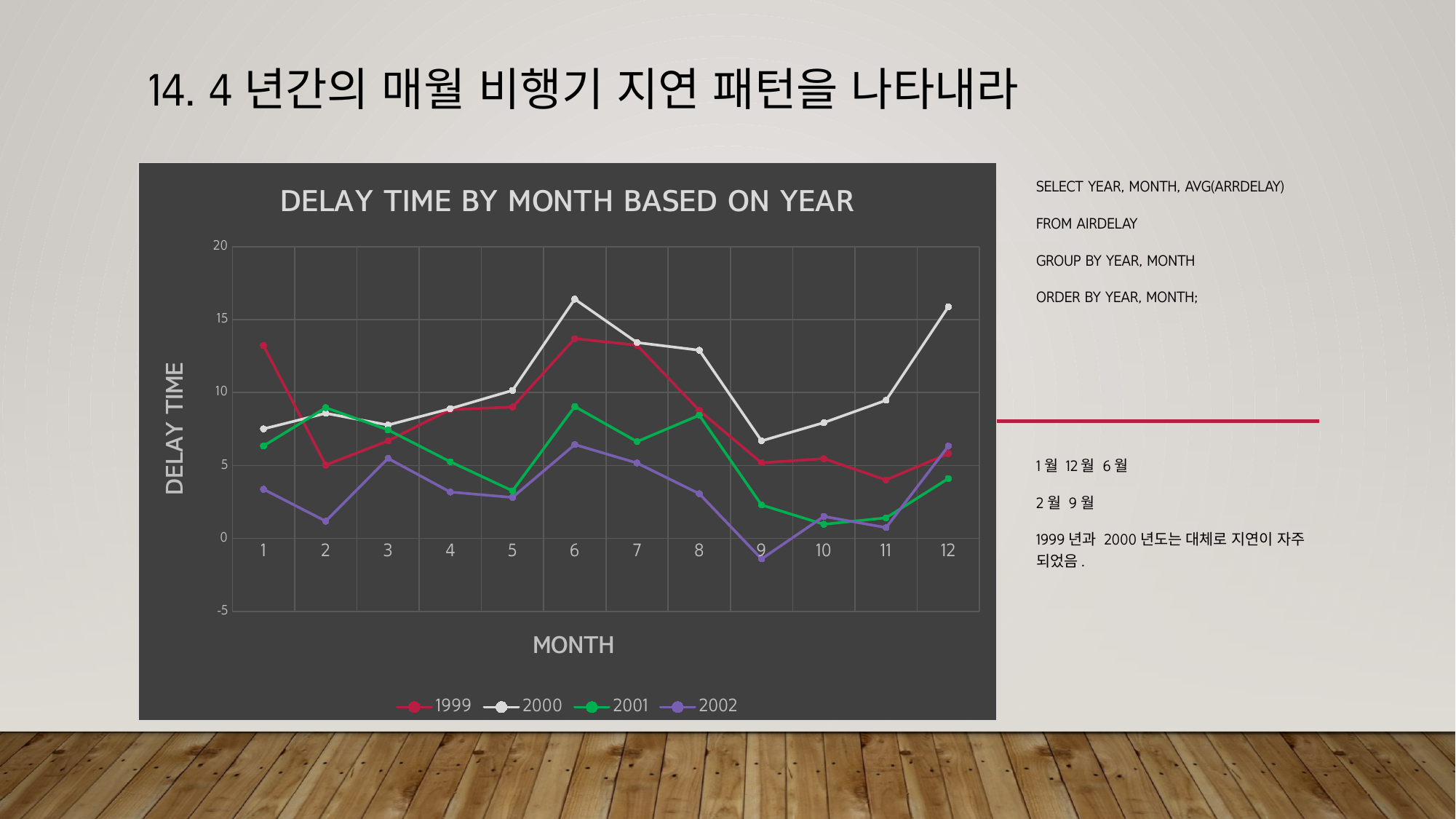

# 14. 4년간의 매월 비행기 지연 패턴을 나타내라

### Chart: DELAY TIME BY MONTH BASED ON YEAR

| Category | 1999 | 2000 | 2001 | 2002 |
|---|---|---|---|---|
| 1 | 13.2246186118812 | 7.50860771962335 | 6.33602187501227 | 3.36914432126047 |
| 2 | 5.02482079120311 | 8.57782302885378 | 8.96253162129832 | 1.18324767793231 |
| 3 | 6.69038895992473 | 7.77102020135636 | 7.4395842482799 | 5.4866881276779 |
| 4 | 8.82876875554637 | 8.89637288451552 | 5.26135976422623 | 3.18047968067487 |
| 5 | 9.00498397689287 | 10.1454928389074 | 3.26311809023467 | 2.81007828580159 |
| 6 | 13.6939848579253 | 16.4003672931647 | 9.04057795861899 | 6.43195625621231 |
| 7 | 13.2470672067042 | 13.4236554575913 | 6.6373248206616 | 5.16640877514987 |
| 8 | 8.76928235508372 | 12.9007926232355 | 8.44601187249626 | 3.06468604729429 |
| 9 | 5.17929132617455 | 6.68568247271149 | 2.29090895104464 | -1.40386476152899 |
| 10 | 5.46860668384857 | 7.93279983476578 | 0.971638441134462 | 1.5097701722123 |
| 11 | 4.00931092858486 | 9.46932660117446 | 1.41173259977294 | 0.741106175844234 |
| 12 | 5.8156795014776 | 15.8754673384217 | 4.10753275237626 | 6.32492019416038 |
SELECT YEAR, MONTH, AVG(ARRDELAY)
FROM AIRDELAY
GROUP BY YEAR, MONTH
ORDER BY YEAR, MONTH;
1월 12월 6월
2월 9월
1999년과 2000년도는 대체로 지연이 자주 되었음.